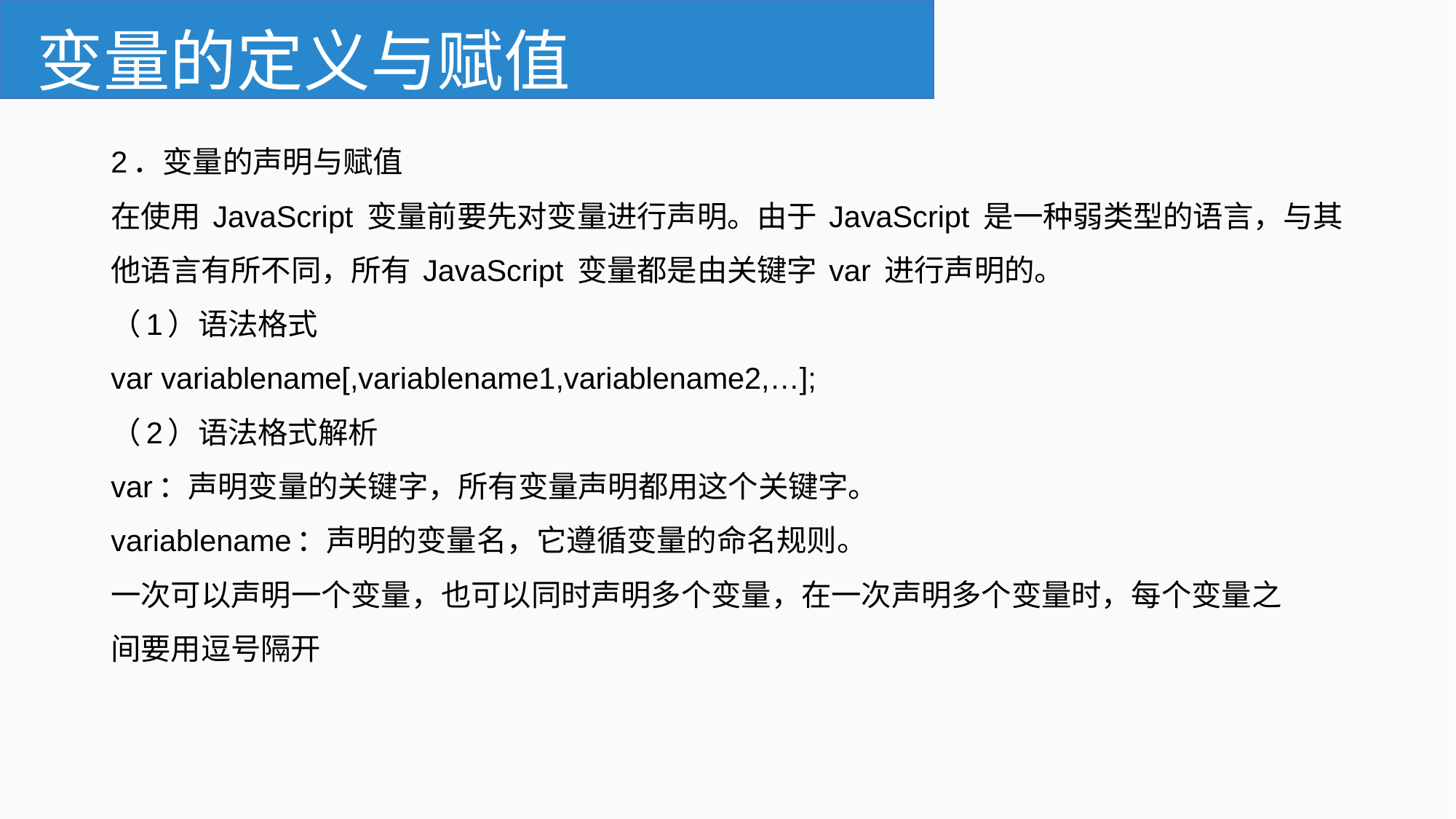

# 变量的定义与赋值
2．变量的声明与赋值
在使用 JavaScript 变量前要先对变量进行声明。由于 JavaScript 是一种弱类型的语言，与其
他语言有所不同，所有 JavaScript 变量都是由关键字 var 进行声明的。
（1）语法格式
var variablename[,variablename1,variablename2,…];
（2）语法格式解析
var：声明变量的关键字，所有变量声明都用这个关键字。
variablename：声明的变量名，它遵循变量的命名规则。
一次可以声明一个变量，也可以同时声明多个变量，在一次声明多个变量时，每个变量之
间要用逗号隔开